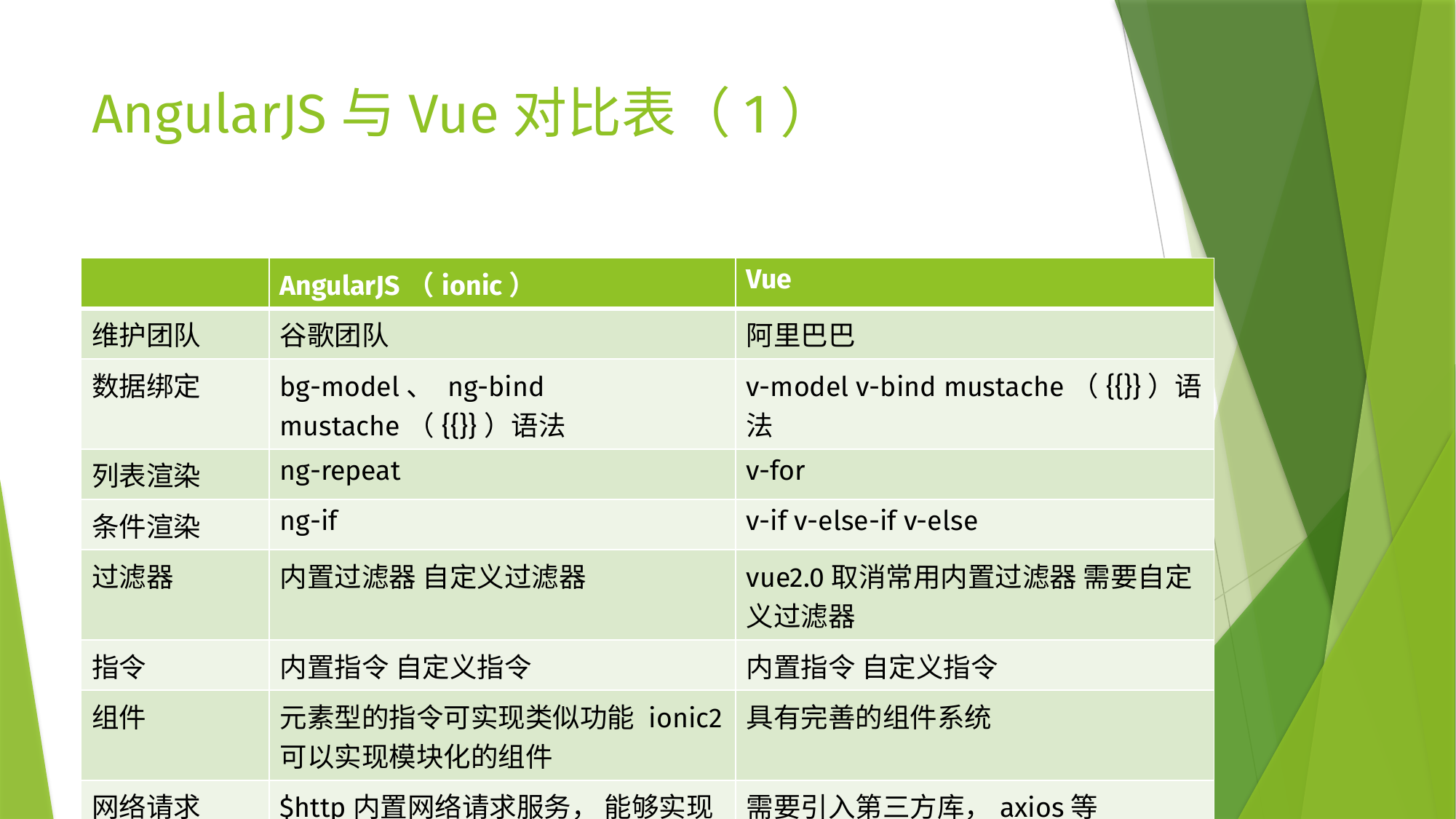

# AngularJS与Vue对比表（1）
|  | AngularJS（ionic） | Vue |
| --- | --- | --- |
| 维护团队 | 谷歌团队 | 阿里巴巴 |
| 数据绑定 | bg-model、 ng-bind mustache（{{}}）语法 | v-model v-bind mustache（{{}}）语法 |
| 列表渲染 | ng-repeat | v-for |
| 条件渲染 | ng-if | v-if v-else-if v-else |
| 过滤器 | 内置过滤器 自定义过滤器 | vue2.0取消常用内置过滤器 需要自定义过滤器 |
| 指令 | 内置指令 自定义指令 | 内置指令 自定义指令 |
| 组件 | 元素型的指令可实现类似功能 ionic2可以实现模块化的组件 | 具有完善的组件系统 |
| 网络请求 | $http内置网络请求服务， 能够实现非跨域、跨域各种网络请求 | 需要引入第三方库，axios等 |